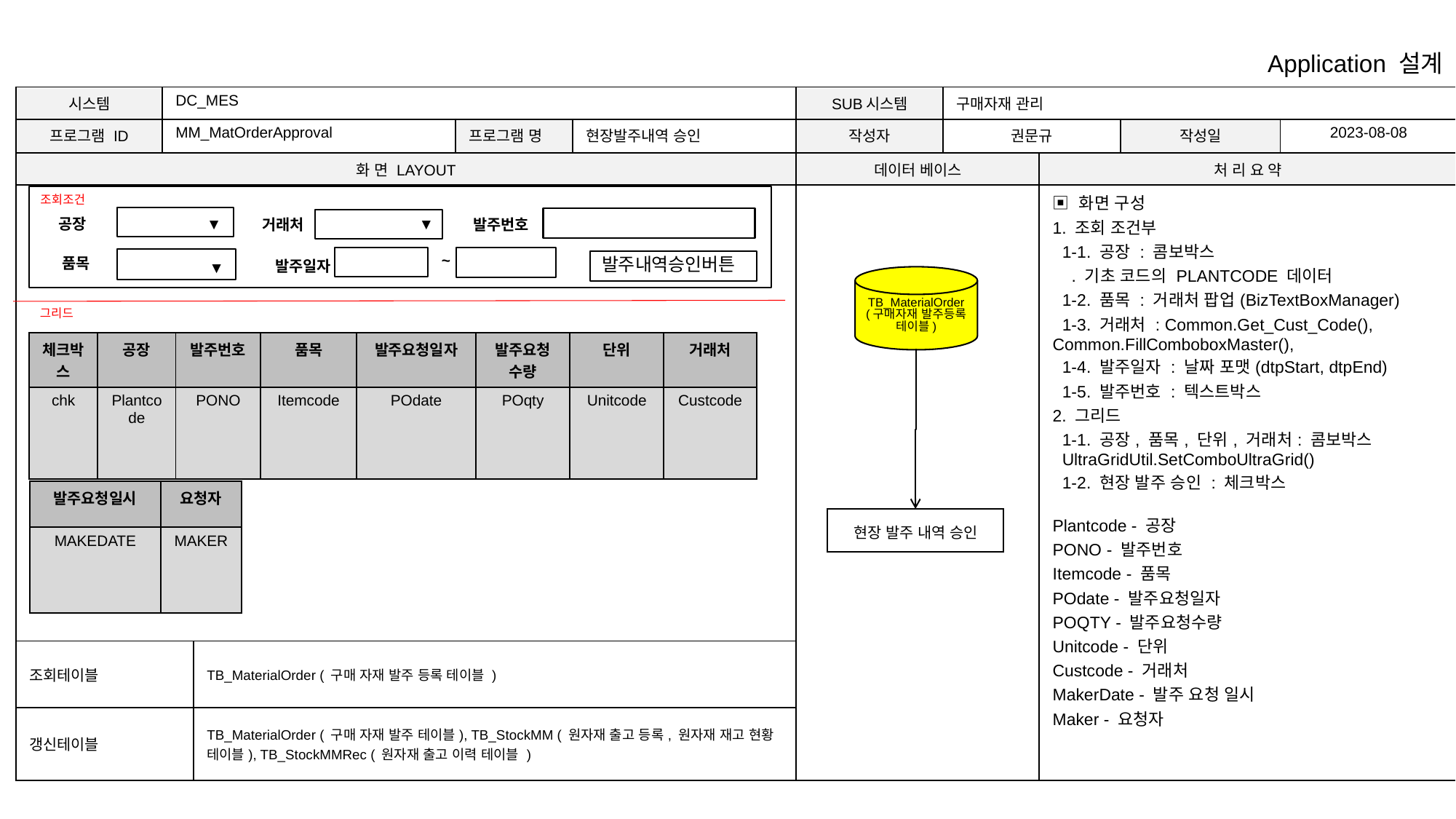

Application 설계
| 시스템 | DC\_MES |  |  |  | SUB시스템 | 구매자재 관리 |  |  |  |
| --- | --- | --- | --- | --- | --- | --- | --- | --- | --- |
| 프로그램 ID | MM\_MatOrderApproval |  | 프로그램 명 | 현장발주내역 승인 | 작성자 | 권문규 |  | 작성일 | 2023-08-08 |
| 화 면 LAYOUT |  |  |  |  | 데이터 베이스 |  | 처 리 요 약 |  |  |
|  |  |  |  |  |  |  | ▣ 화면 구성 1. 조회 조건부 1-1. 공장 : 콤보박스 . 기초 코드의 PLANTCODE 데이터 1-2. 품목 : 거래처 팝업(BizTextBoxManager) 1-3. 거래처 : Common.Get\_Cust\_Code(), Common.FillComboboxMaster(), 1-4. 발주일자 : 날짜 포맷(dtpStart, dtpEnd) 1-5. 발주번호 : 텍스트박스 2. 그리드 1-1. 공장, 품목, 단위, 거래처: 콤보박스 UltraGridUtil.SetComboUltraGrid() 1-2. 현장 발주 승인 : 체크박스 Plantcode - 공장 PONO - 발주번호 Itemcode - 품목 POdate - 발주요청일자 POQTY - 발주요청수량 Unitcode - 단위 Custcode - 거래처 MakerDate - 발주 요청 일시 Maker - 요청자 |  |  |
| 조회테이블 |  | TB\_MaterialOrder ( 구매 자재 발주 등록 테이블 ) |  |  |  |  |  |  |  |
| 갱신테이블 |  | TB\_MaterialOrder ( 구매 자재 발주 테이블), TB\_StockMM ( 원자재 출고 등록, 원자재 재고 현황 테이블), TB\_StockMMRec ( 원자재 출고 이력 테이블 ) |  |  |  |  |  |  |  |

조회조건
▼
공장
▼

거래처
발주번호

~
품목

발주일자

발주내역승인버튼

▼
TB_MaterialOrder
(구매자재 발주등록 테이블)
그리드
| 체크박스 | 공장 | 발주번호 | 품목 | 발주요청일자 | 발주요청수량 | 단위 | 거래처 |
| --- | --- | --- | --- | --- | --- | --- | --- |
| chk | Plantcode | PONO | Itemcode | POdate | POqty | Unitcode | Custcode |
| 발주요청일시 | 요청자 |
| --- | --- |
| MAKEDATE | MAKER |
현장 발주 내역 승인